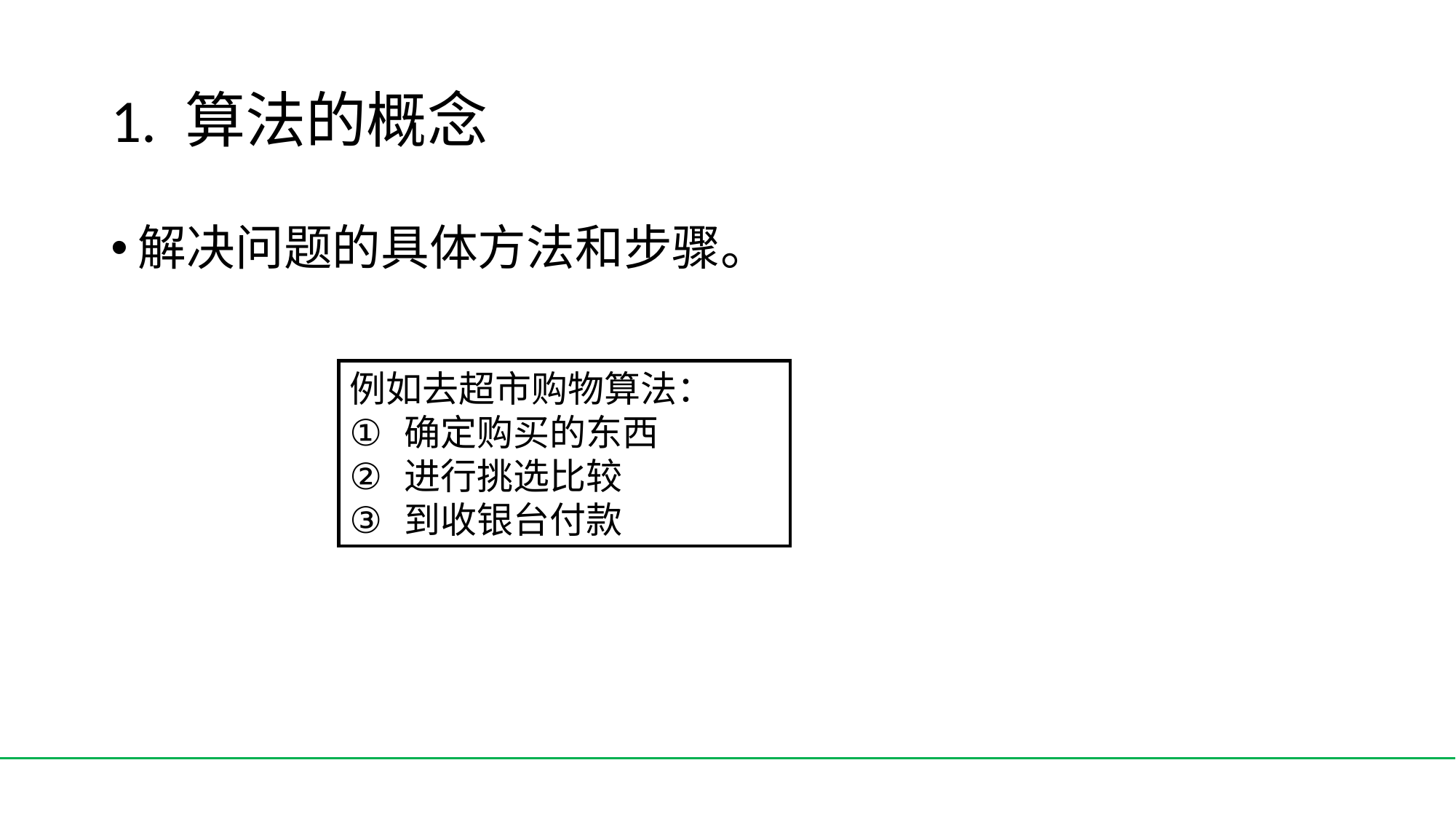

# 1. 算法的概念
解决问题的具体方法和步骤。
例如去超市购物算法：
确定购买的东西
进行挑选比较
到收银台付款